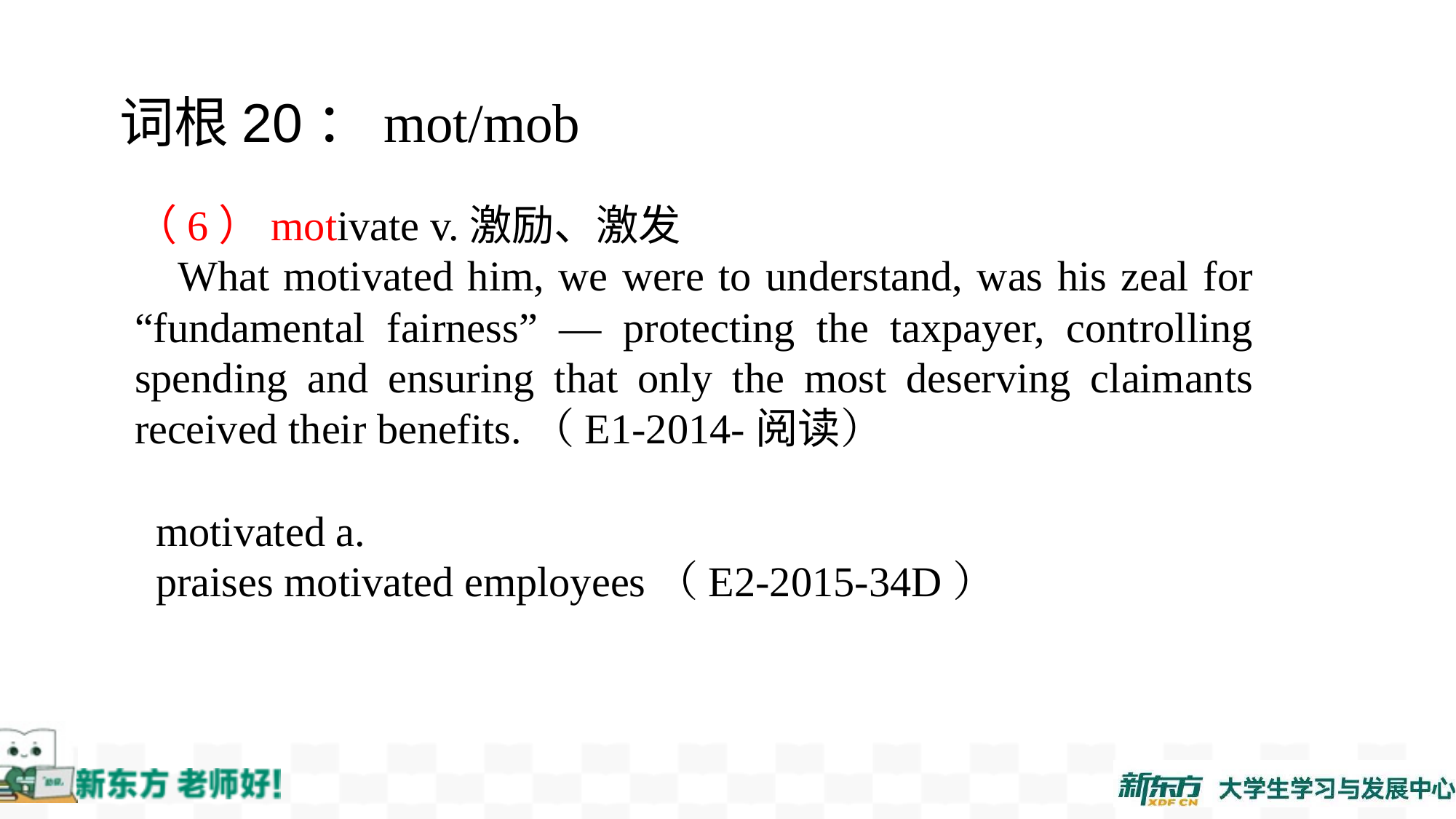

词根20：mot/mob
（6）motivate v.激励、激发
   What motivated him, we were to understand, was his zeal for “fundamental fairness” — protecting the taxpayer, controlling spending and ensuring that only the most deserving claimants received their benefits.（E1-2014-阅读）

  motivated a.
  praises motivated employees（E2-2015-34D）